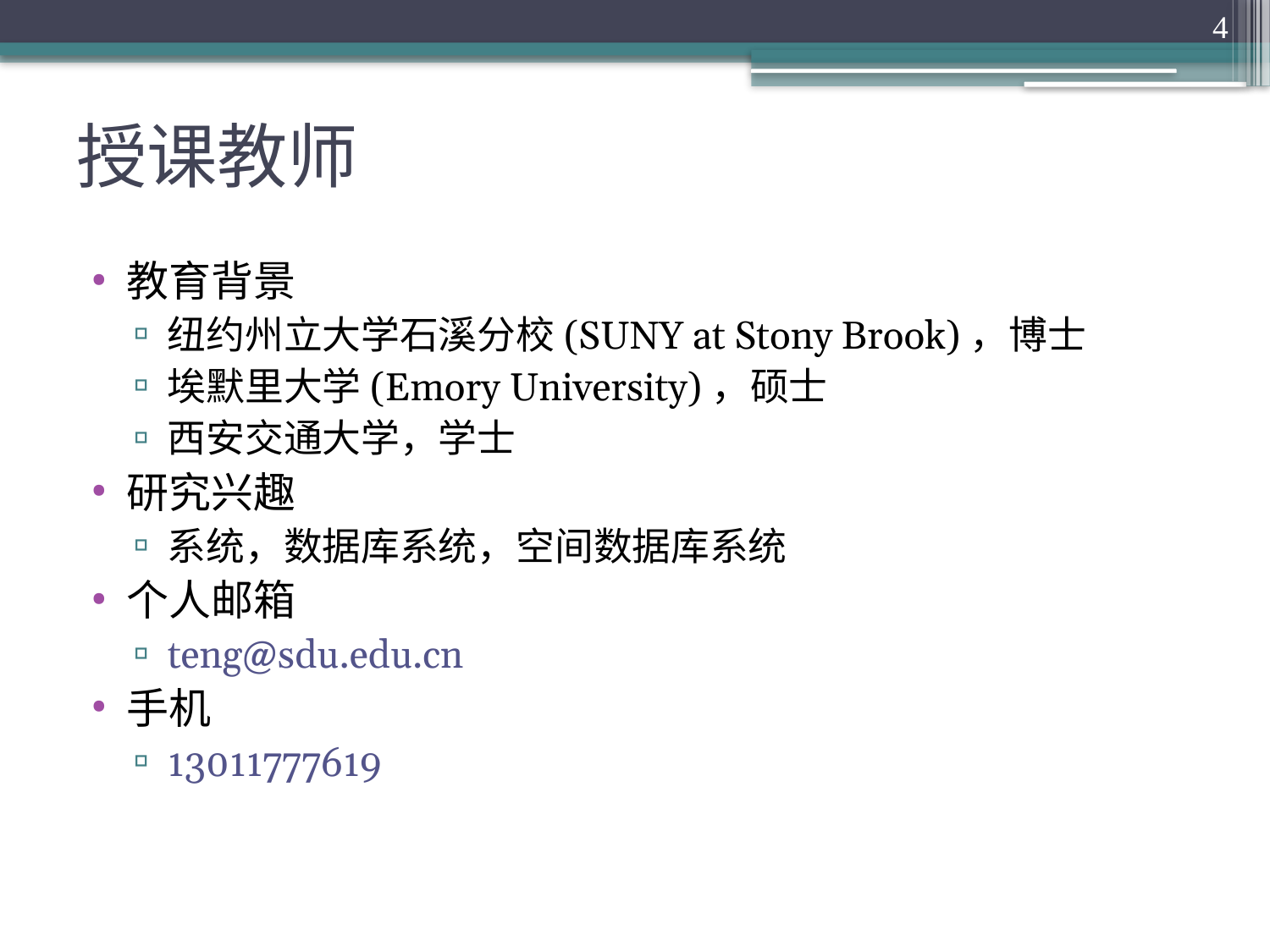

4
# 授课教师
教育背景
纽约州立大学石溪分校(SUNY at Stony Brook)，博士
埃默里大学(Emory University)，硕士
西安交通大学，学士
研究兴趣
系统，数据库系统，空间数据库系统
个人邮箱
teng@sdu.edu.cn
手机
13011777619